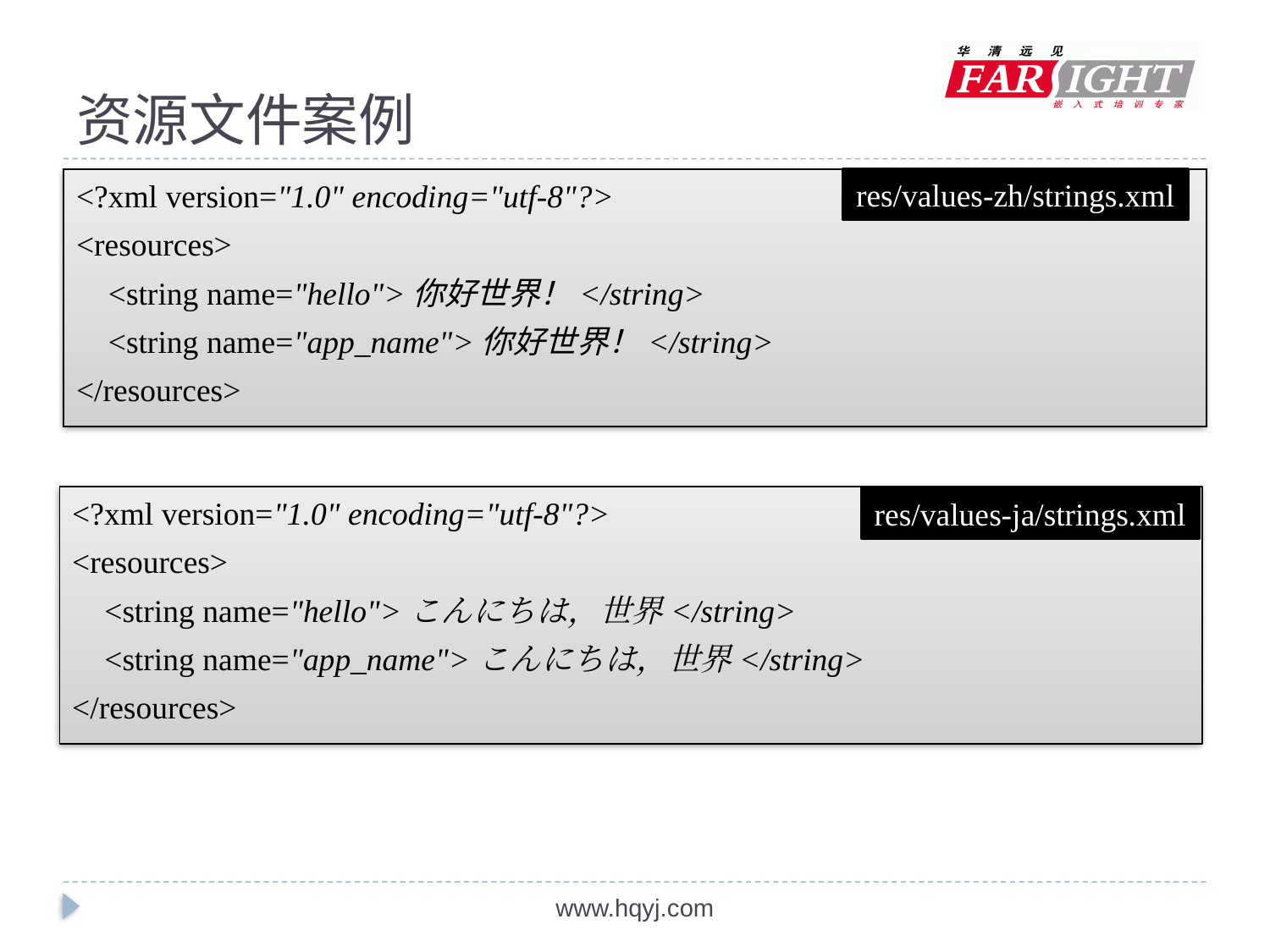

# 资源文件案例
res/values-zh/strings.xml
<?xml version="1.0" encoding="utf-8"?>
<resources>
    <string name="hello">你好世界！</string>
    <string name="app_name">你好世界！</string>
</resources>
<?xml version="1.0" encoding="utf-8"?>
<resources>
    <string name="hello">こんにちは，世界</string>
    <string name="app_name">こんにちは，世界</string>
</resources>
res/values-ja/strings.xml
17
www.hqyj.com